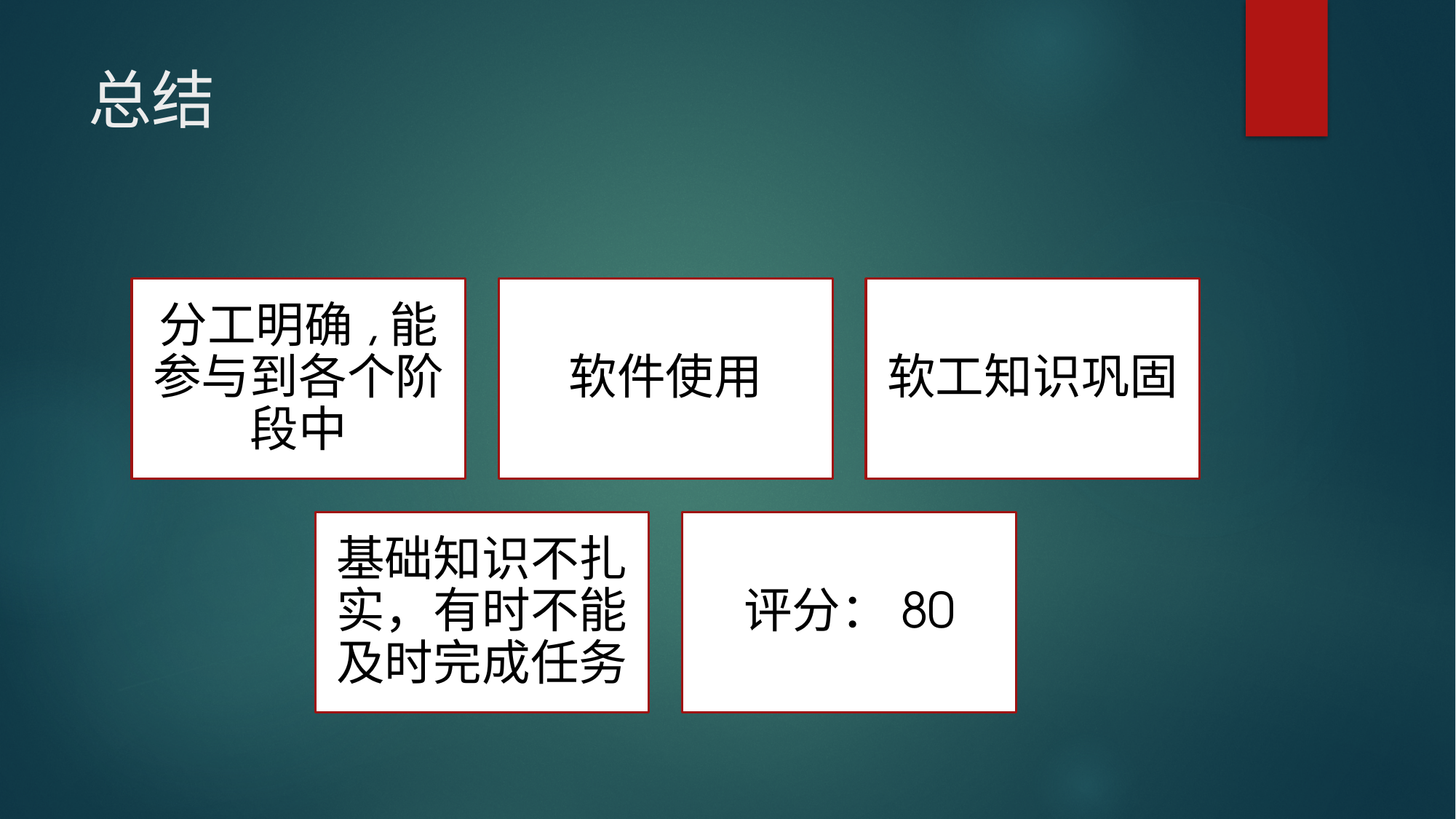

# 总结
分工明确,能参与到各个阶段中
软件使用
软工知识巩固
基础知识不扎实，有时不能及时完成任务
评分：80